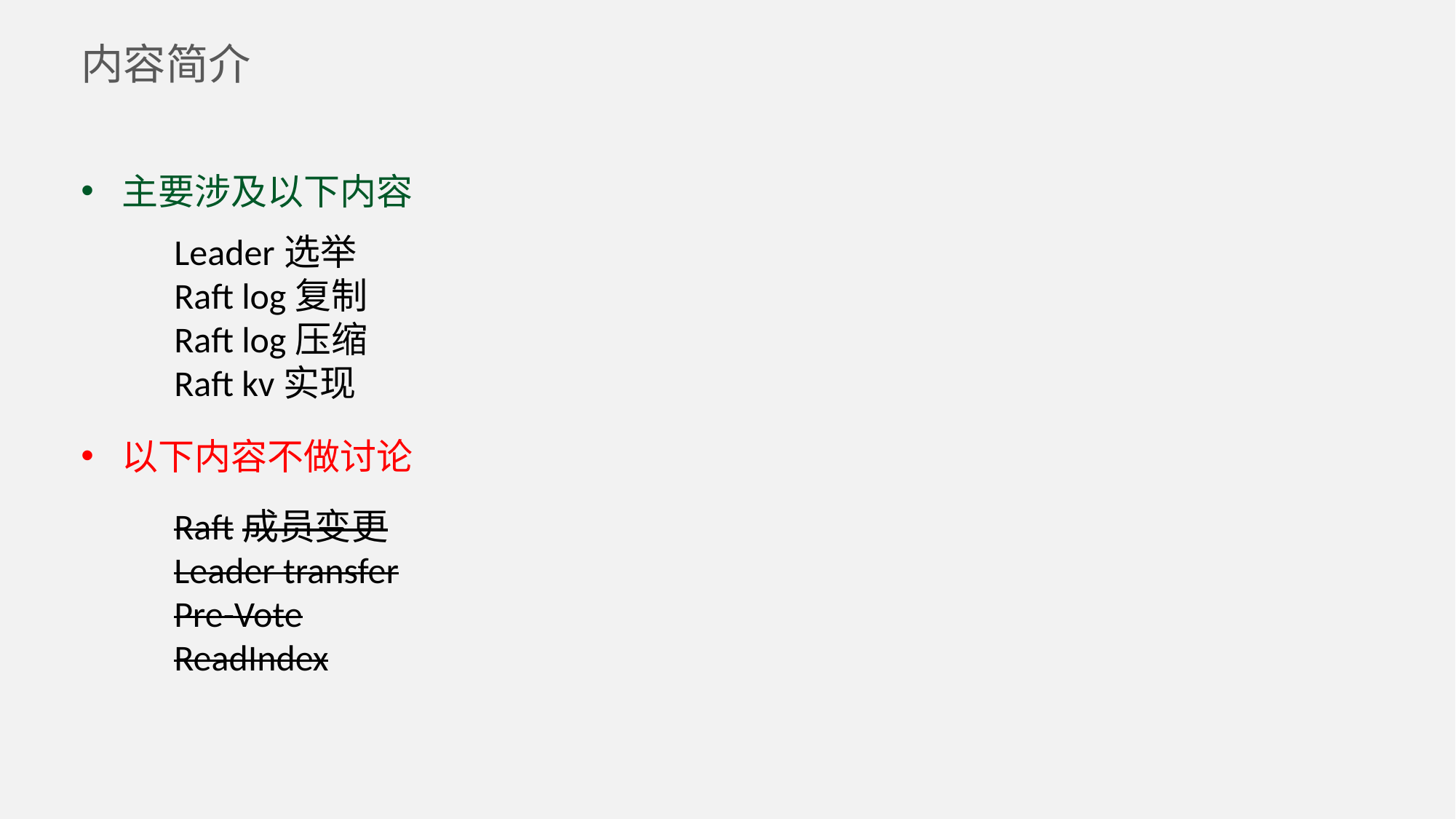

# 内容简介
主要涉及以下内容
Leader选举
Raft log复制
Raft log压缩
Raft kv实现

以下内容不做讨论
Raft成员变更
Leader transfer
Pre-Vote
ReadIndex